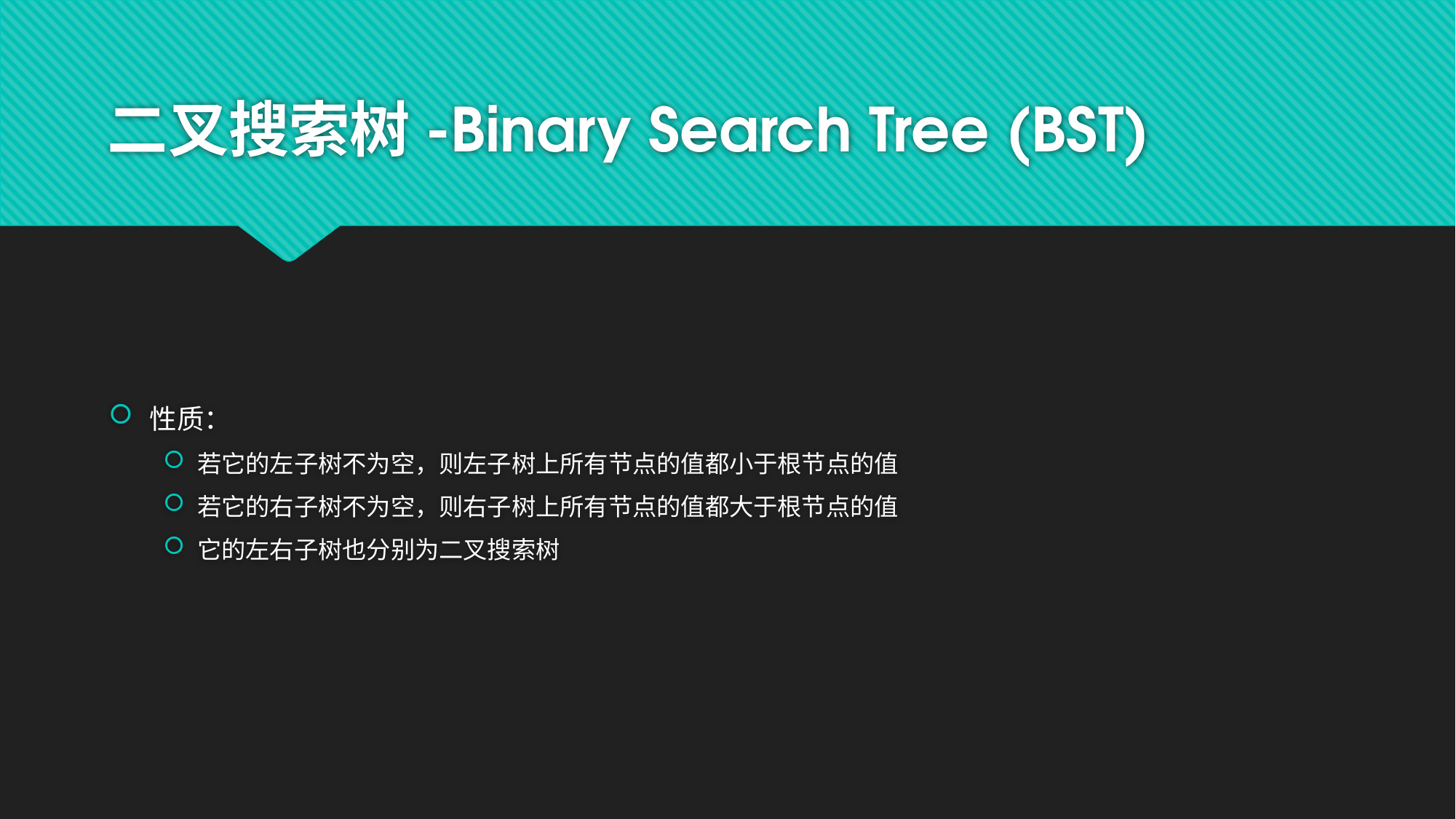

# 二叉搜索树-Binary Search Tree (BST)
性质：
若它的左子树不为空，则左子树上所有节点的值都小于根节点的值
若它的右子树不为空，则右子树上所有节点的值都大于根节点的值
它的左右子树也分别为二叉搜索树